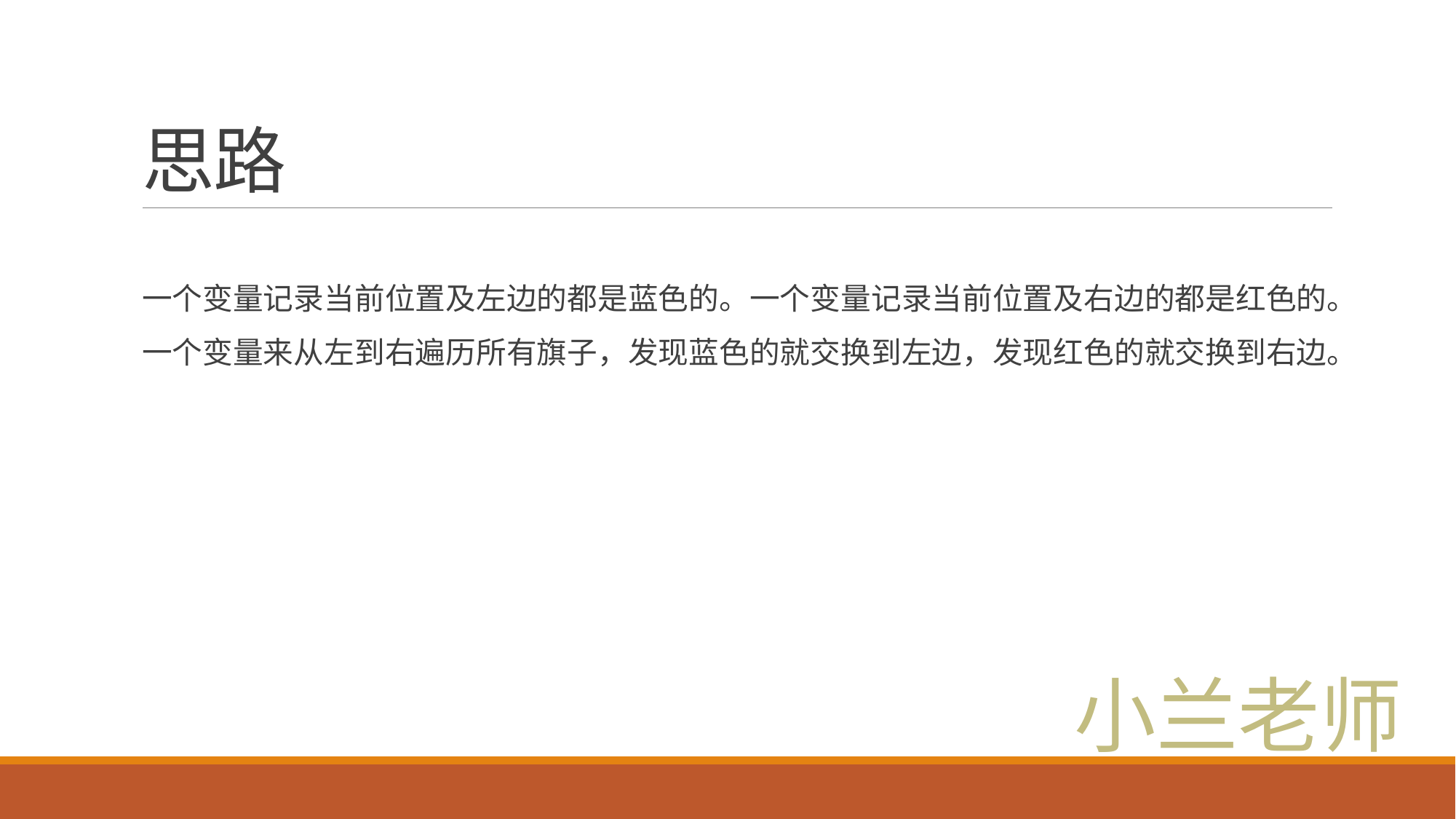

# 思路

一个变量记录当前位置及左边的都是蓝色的。一个变量记录当前位置及右边的都是红色的。
一个变量来从左到右遍历所有旗子，发现蓝色的就交换到左边，发现红色的就交换到右边。